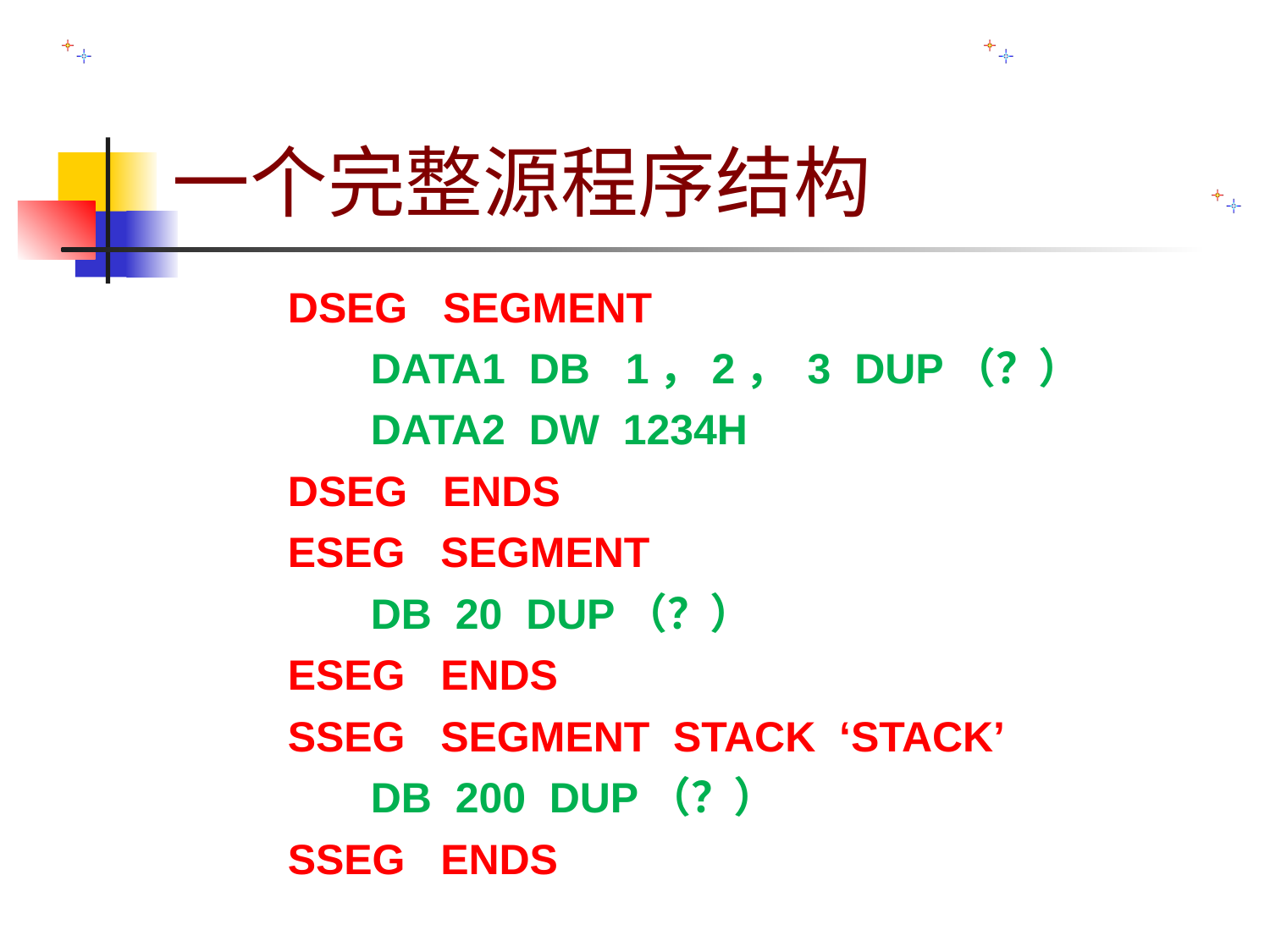

# 一个完整源程序结构
DSEG   SEGMENT
       DATA1  DB   1，2， 3  DUP（？）
       DATA2  DW  1234H
DSEG   ENDS
ESEG   SEGMENT
       DB  20  DUP（？）
ESEG   ENDS
SSEG   SEGMENT  STACK  ‘STACK’
       DB  200  DUP（？）
SSEG   ENDS